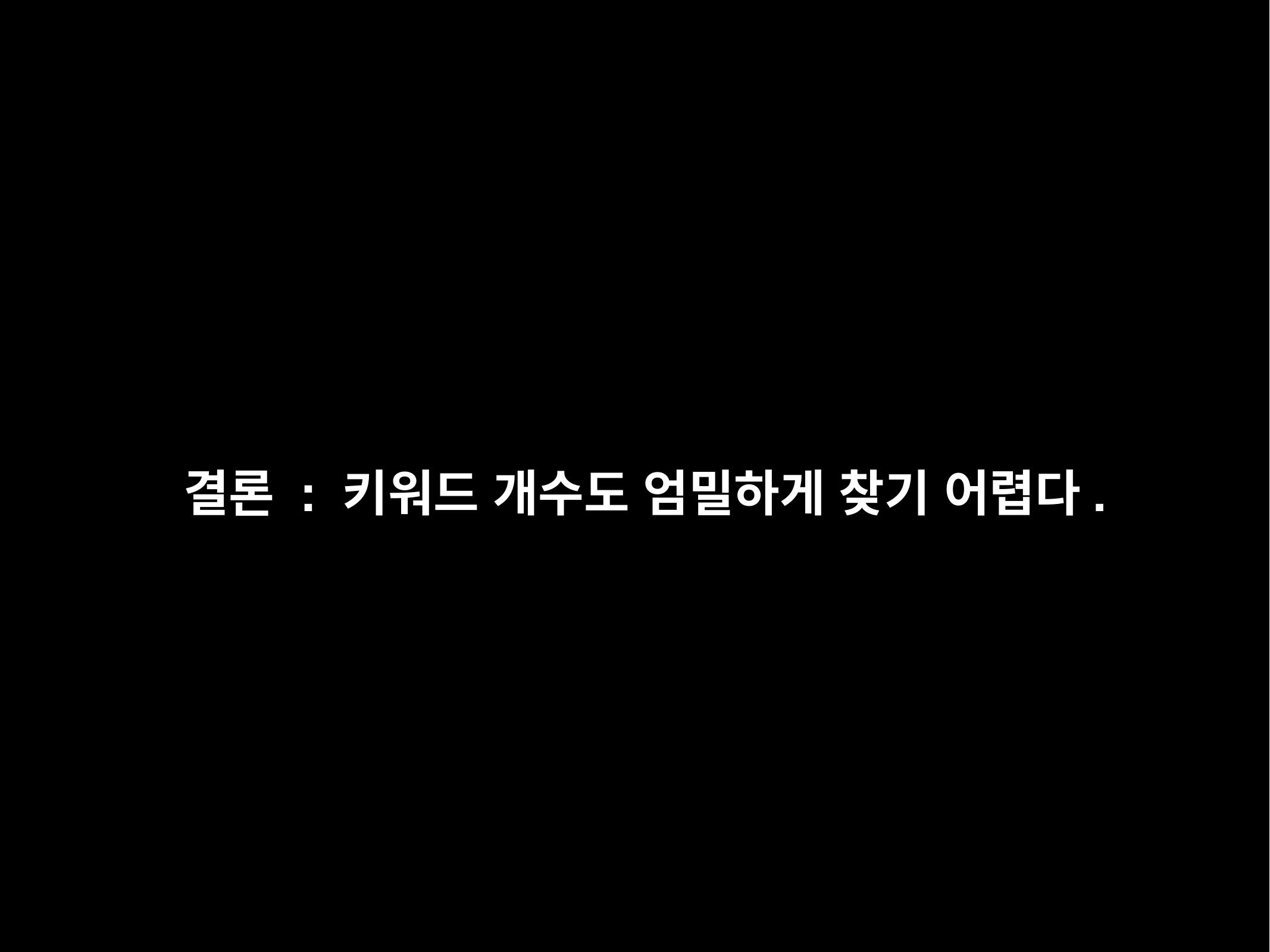

결론 : 키워드 개수도 엄밀하게 찾기 어렵다.